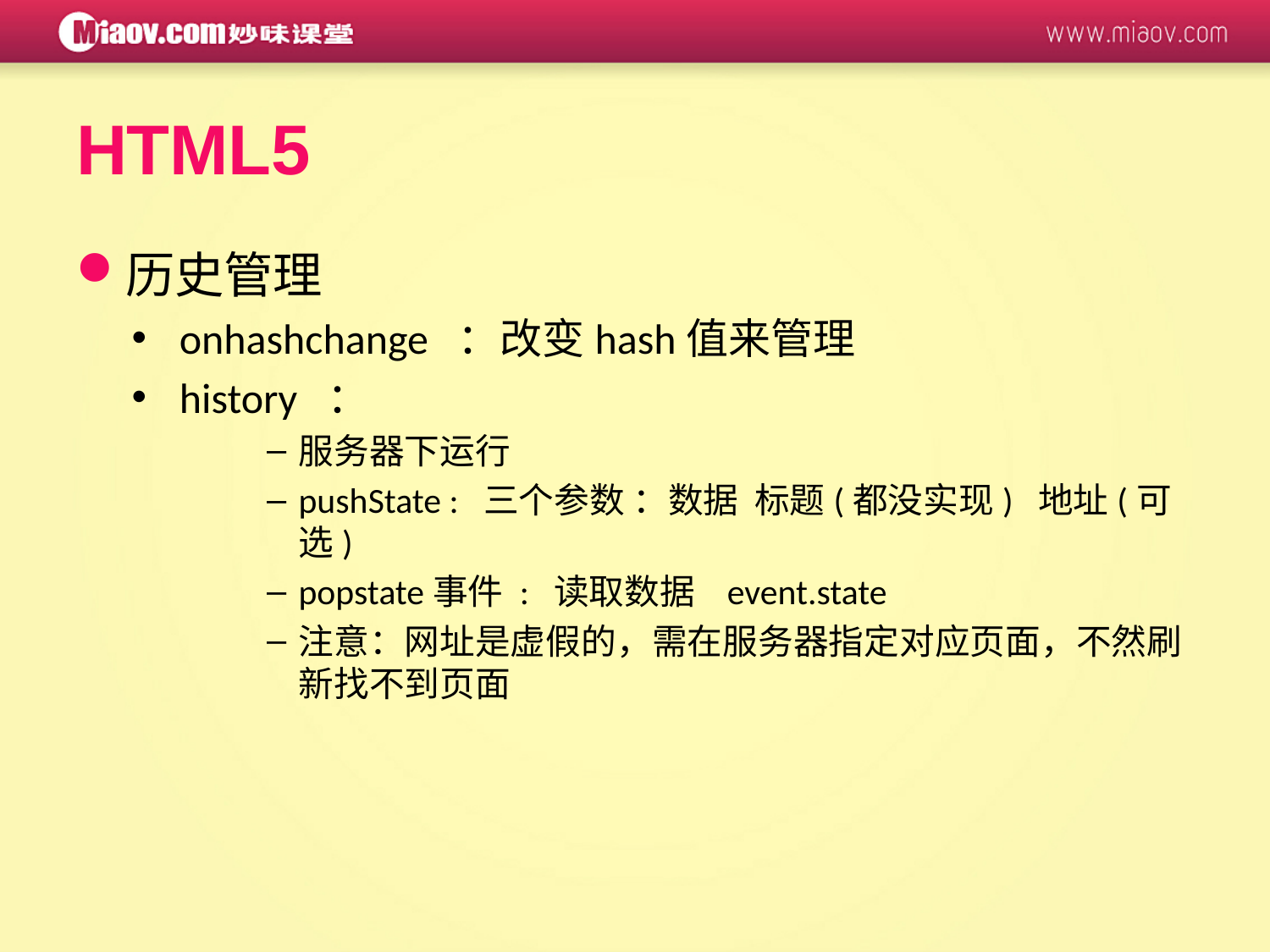

HTML5
历史管理
onhashchange  ：改变hash值来管理
history  ：
服务器下运行
pushState :  三个参数 ：数据  标题(都没实现)  地址(可选)
popstate事件 :  读取数据   event.state
注意：网址是虚假的，需在服务器指定对应页面，不然刷新找不到页面